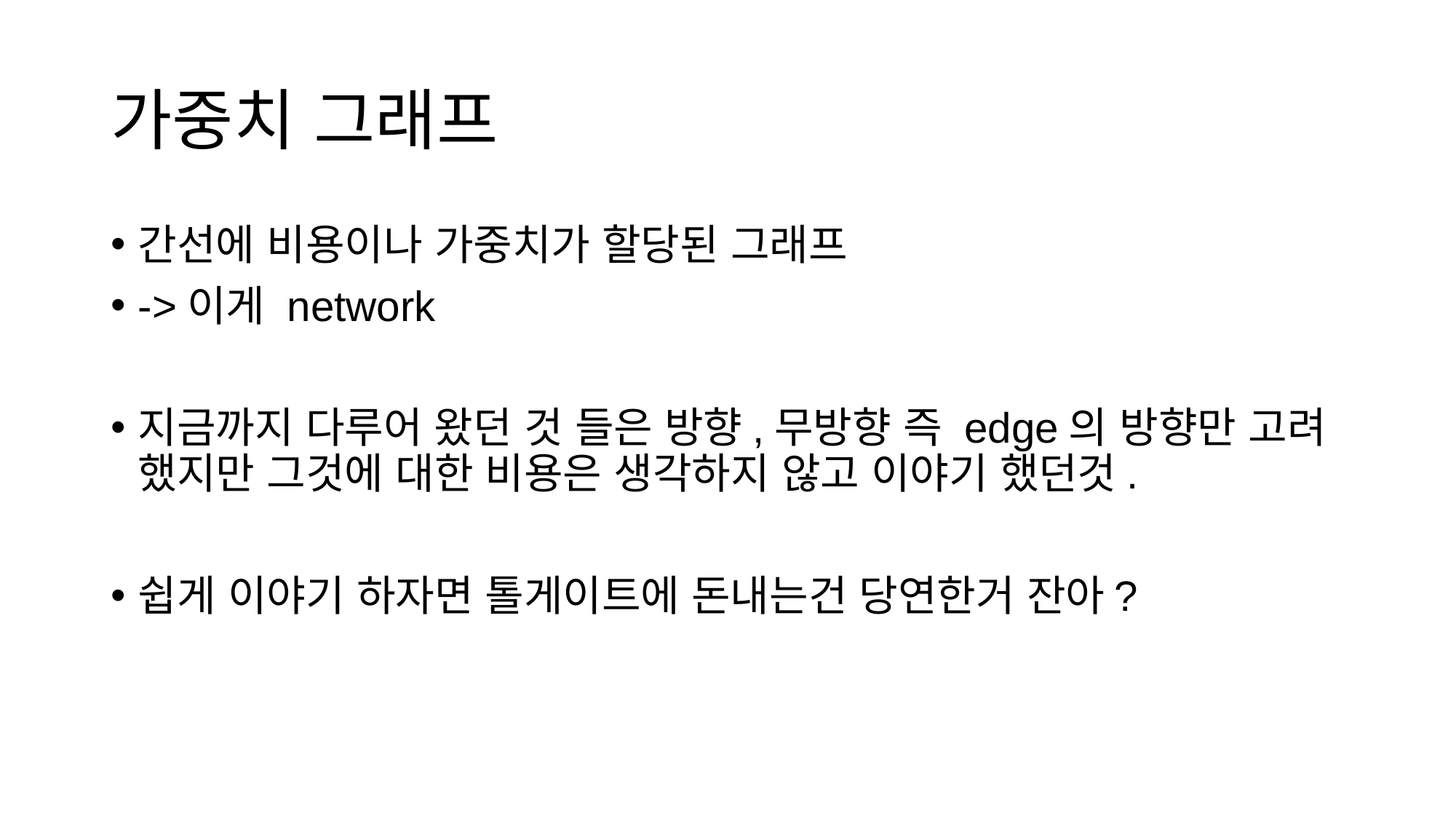

# 가중치 그래프
간선에 비용이나 가중치가 할당된 그래프
->이게 network

지금까지 다루어 왔던 것 들은 방향,무방향 즉 edge의 방향만 고려 했지만 그것에 대한 비용은 생각하지 않고 이야기 했던것.

쉽게 이야기 하자면 톨게이트에 돈내는건 당연한거 잔아?